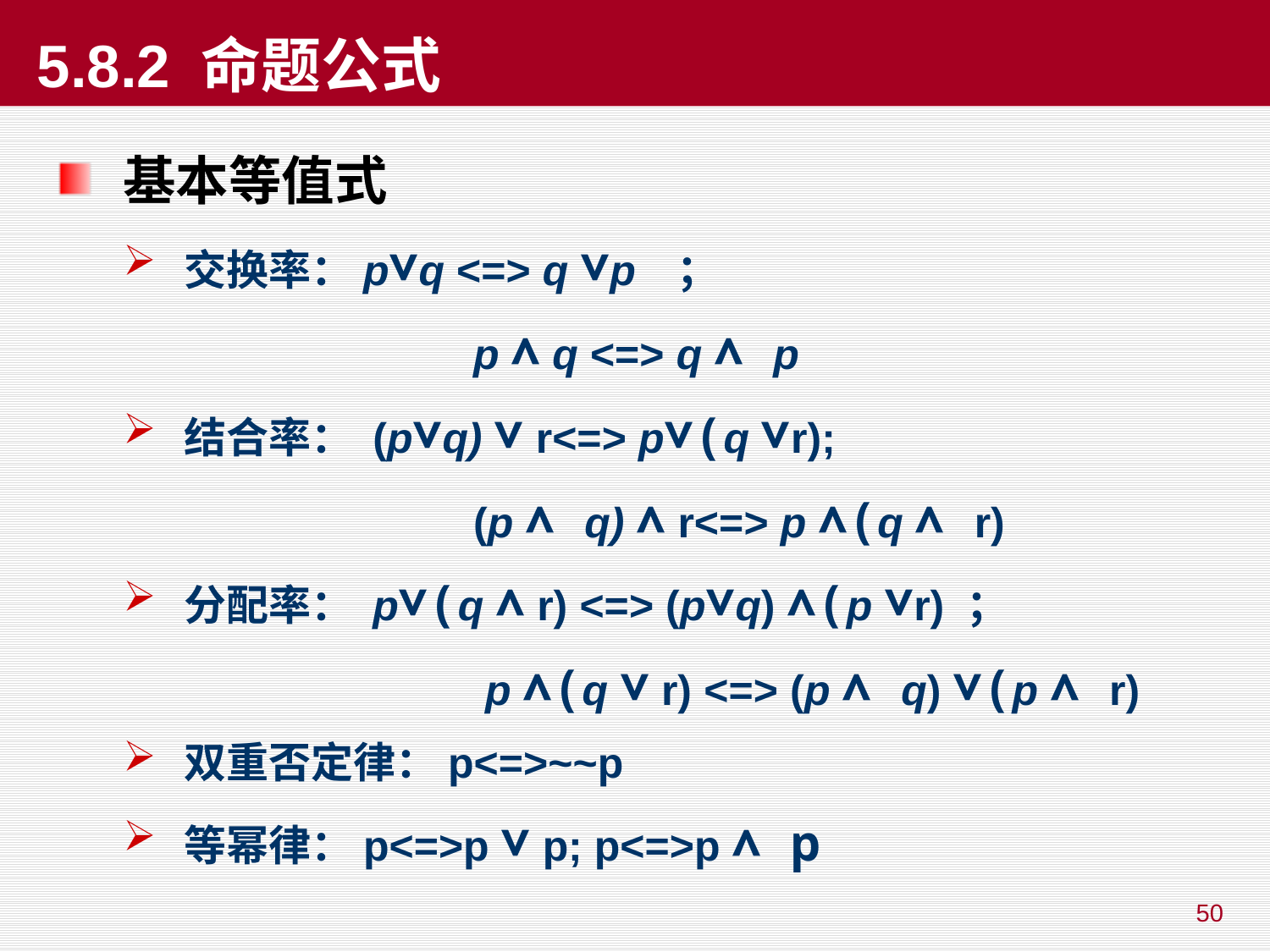

# 5.8.2 命题公式
基本等值式
交换率：p∨q <=> q ∨p ；
			   p ∧ q <=> q ∧ p
结合率： (p∨q) ∨ r<=> p∨(q ∨r);
			   (p ∧ q) ∧ r<=> p ∧(q ∧ r)
分配率： p∨(q ∧ r) <=> (p∨q) ∧(p ∨r) ；
			    p ∧(q ∨ r) <=> (p ∧ q) ∨(p ∧ r)
双重否定律：p<=>~~p
等幂律：p<=>p ∨ p; p<=>p ∧ p
50